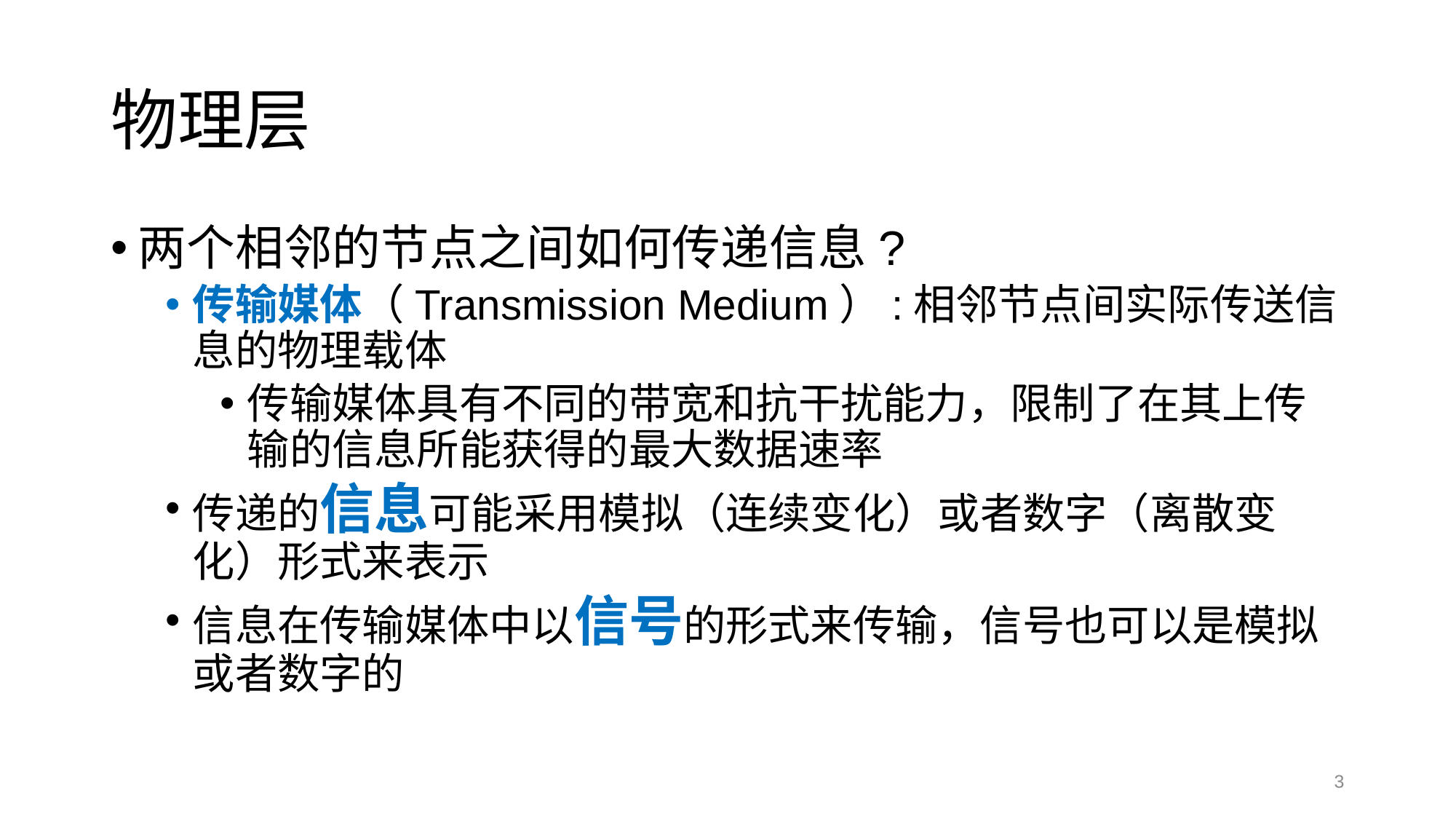

# 物理层
两个相邻的节点之间如何传递信息?
传输媒体（Transmission Medium）:相邻节点间实际传送信息的物理载体
传输媒体具有不同的带宽和抗干扰能力，限制了在其上传输的信息所能获得的最大数据速率
传递的信息可能采用模拟（连续变化）或者数字（离散变化）形式来表示
信息在传输媒体中以信号的形式来传输，信号也可以是模拟或者数字的

3